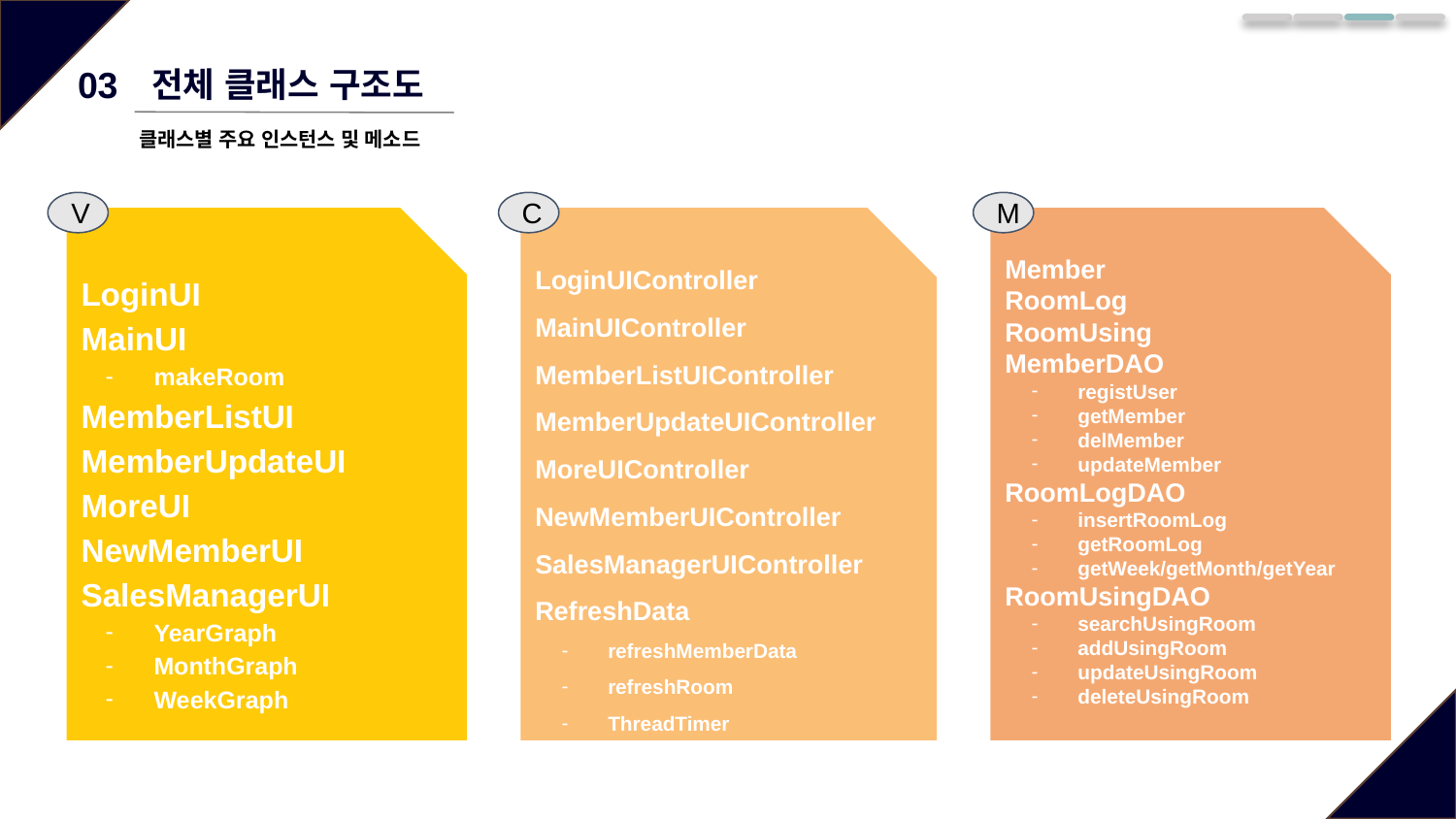

03
전체 클래스 구조도
클래스별 주요 인스턴스 및 메소드
V
C
M
LoginUI
MainUI
makeRoom
MemberListUI
MemberUpdateUI
MoreUI
NewMemberUI
SalesManagerUI
YearGraph
MonthGraph
WeekGraph
LoginUIController
MainUIController
MemberListUIController
MemberUpdateUIController
MoreUIController
NewMemberUIController
SalesManagerUIController
RefreshData
refreshMemberData
refreshRoom
ThreadTimer

Member
RoomLog
RoomUsing
MemberDAO
registUser
getMember
delMember
updateMember
RoomLogDAO
insertRoomLog
getRoomLog
getWeek/getMonth/getYear
RoomUsingDAO
searchUsingRoom
addUsingRoom
updateUsingRoom
deleteUsingRoom